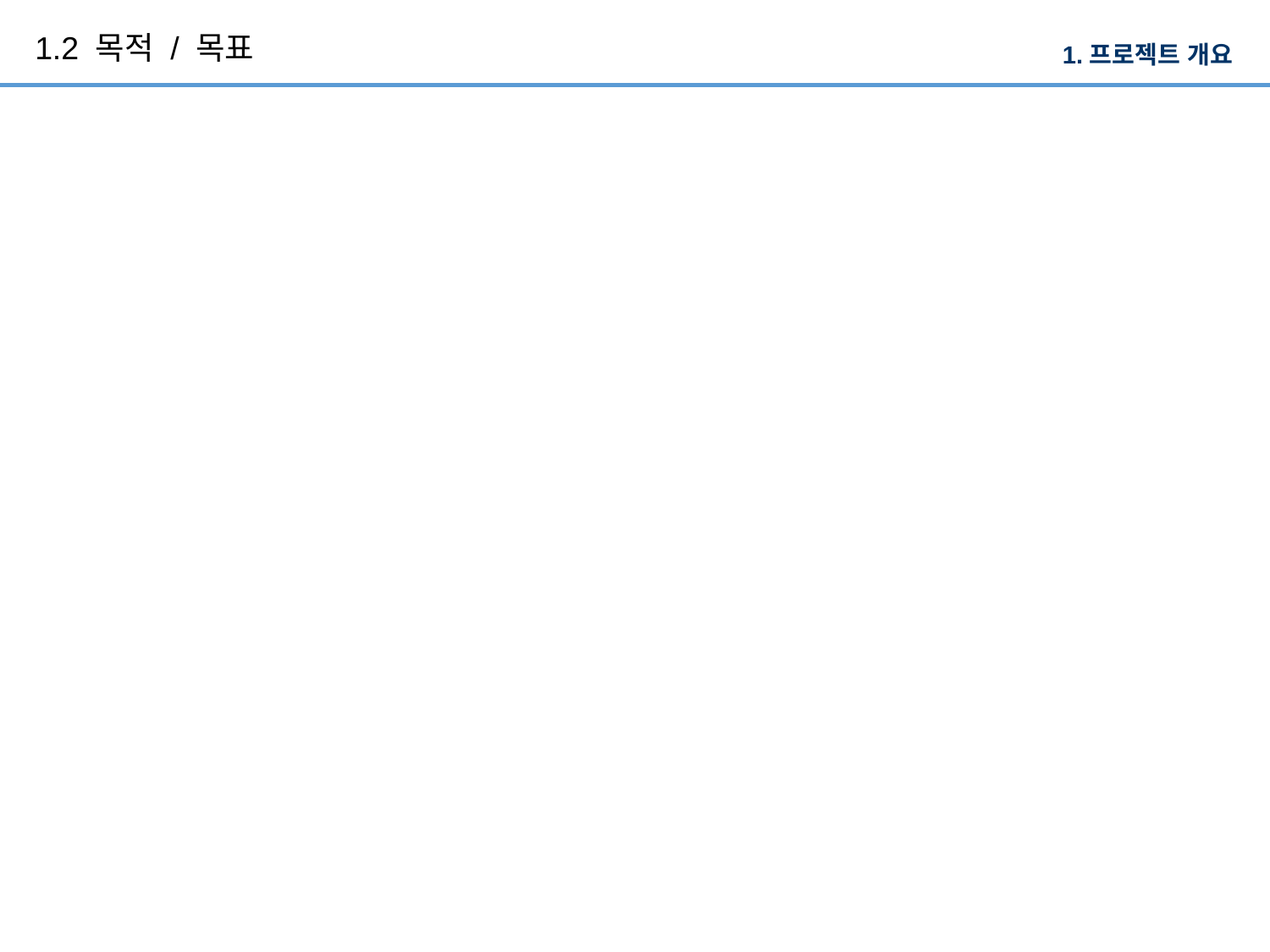

# 1.2 목적 / 목표
1.프로젝트 개요